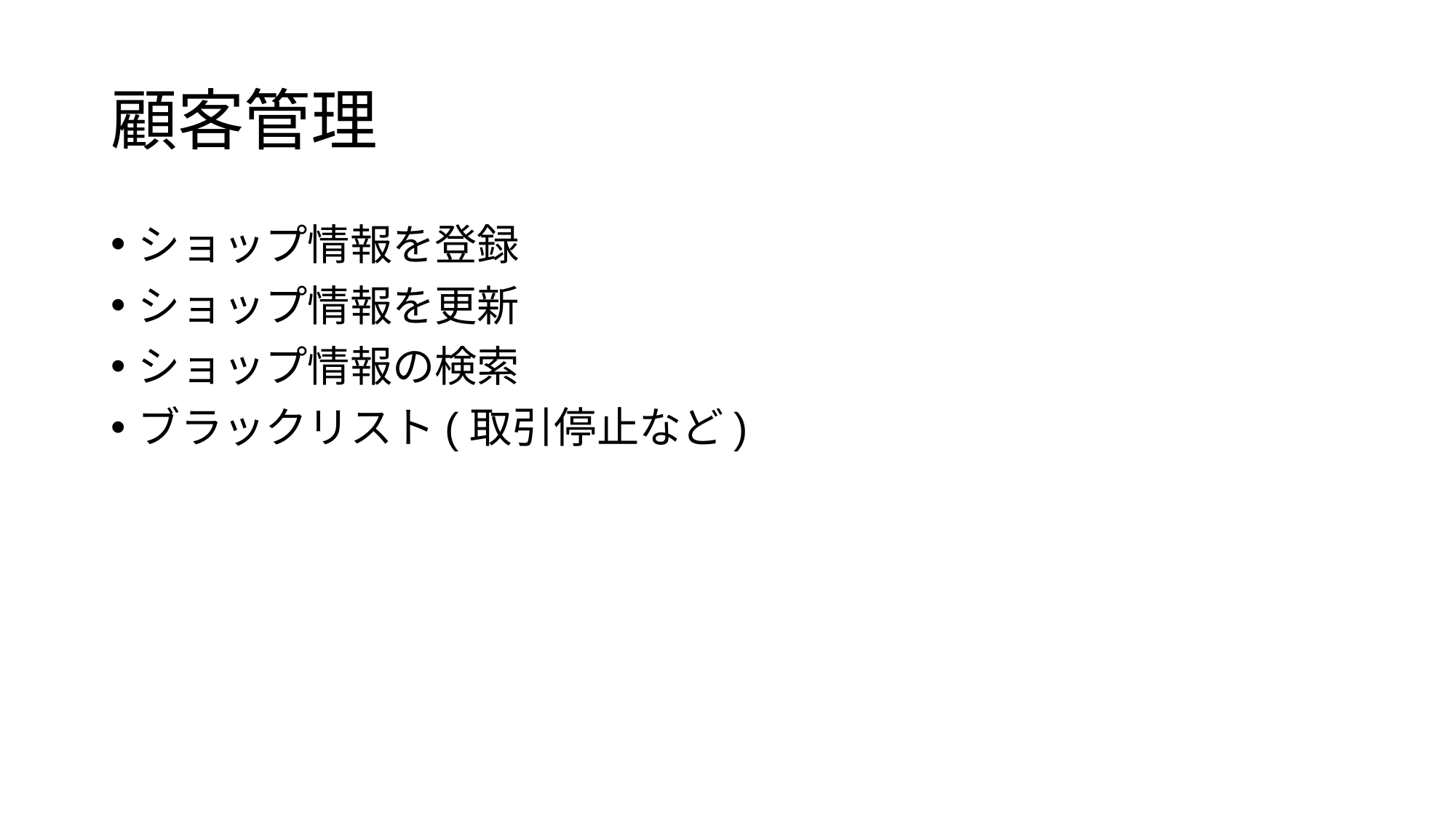

# 顧客管理
ショップ情報を登録
ショップ情報を更新
ショップ情報の検索
ブラックリスト(取引停止など)